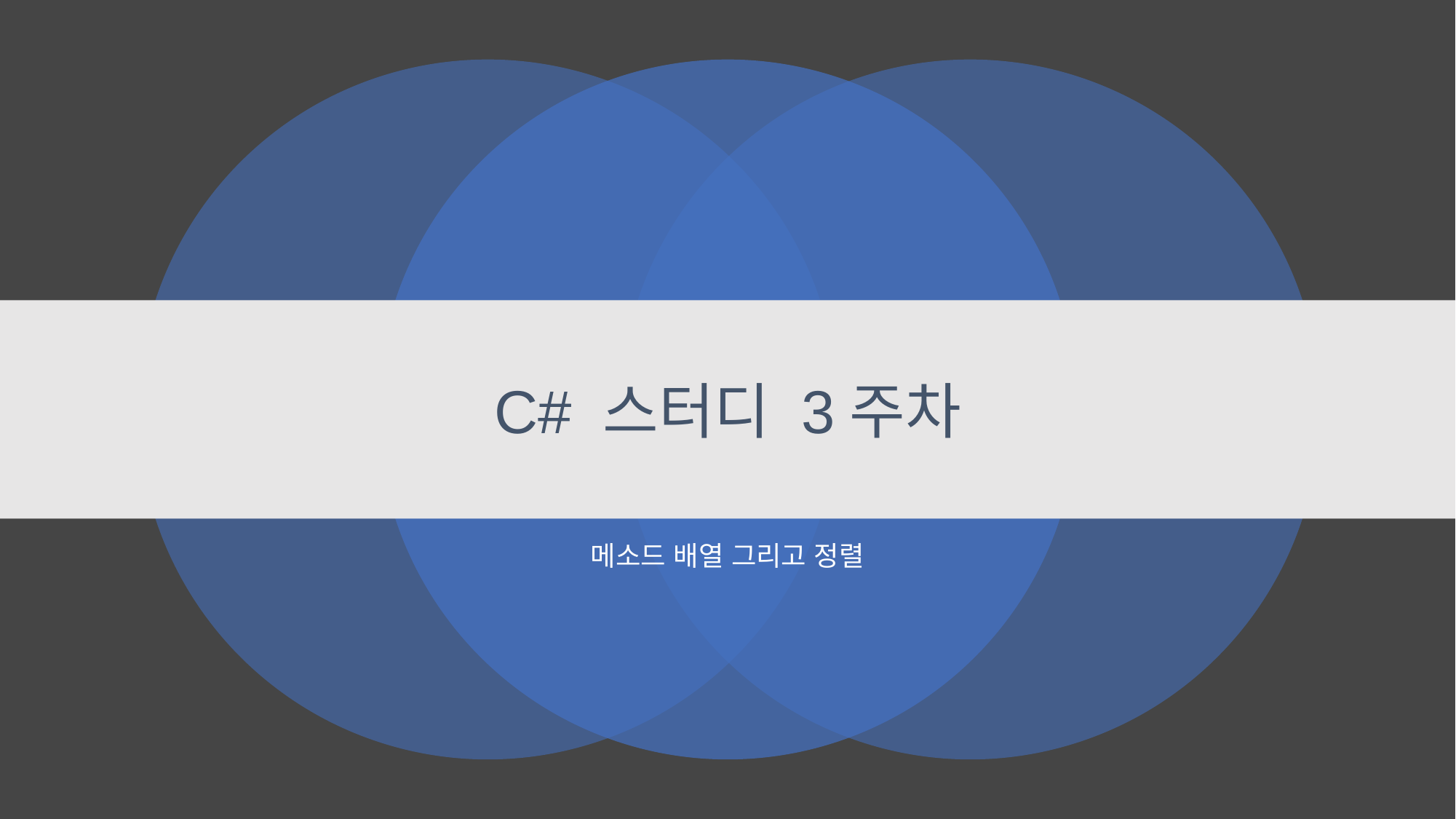

# C# 스터디 3주차
메소드 배열 그리고 정렬